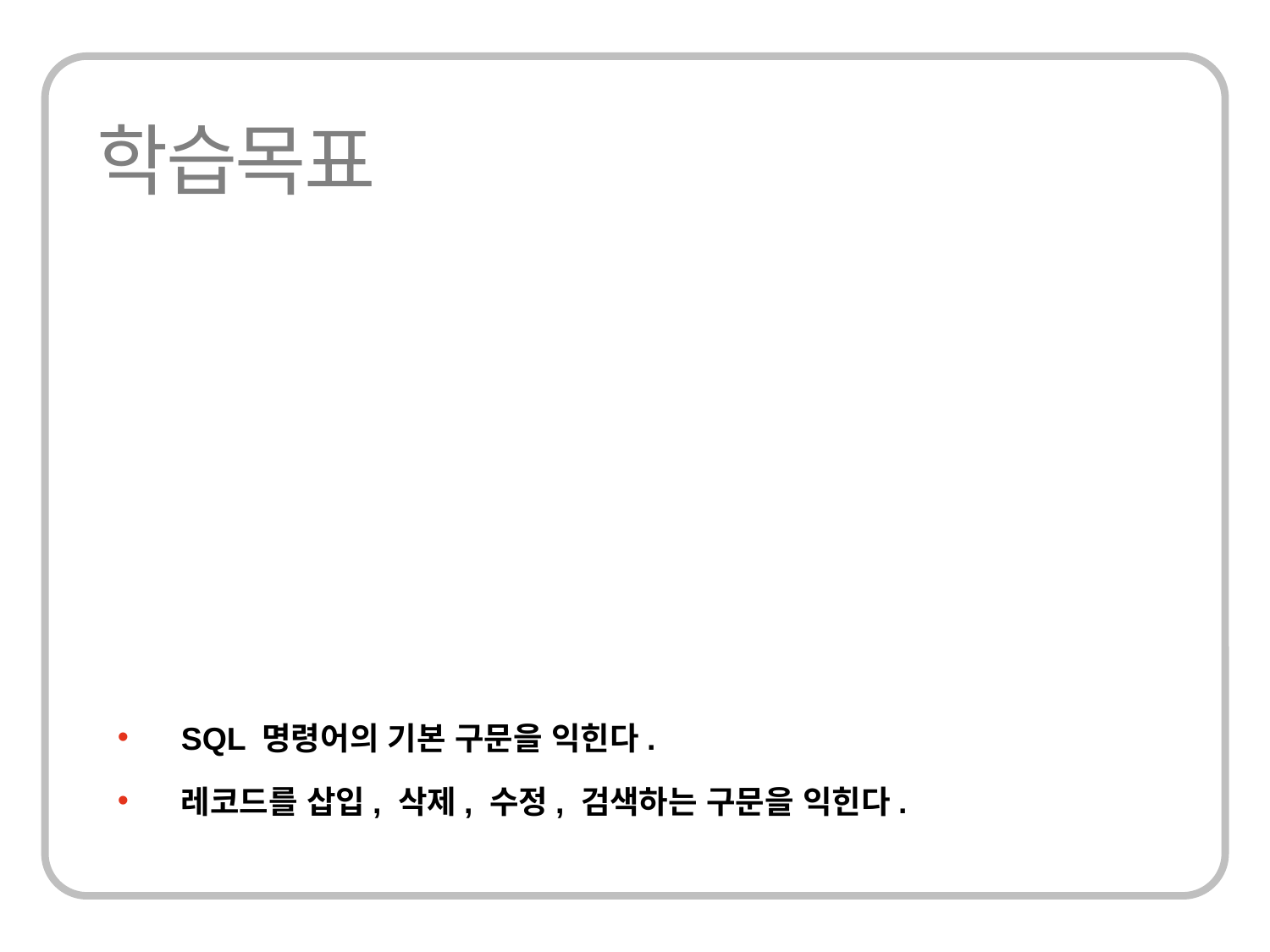

SQL 명령어의 기본 구문을 익힌다.
레코드를 삽입, 삭제, 수정, 검색하는 구문을 익힌다.